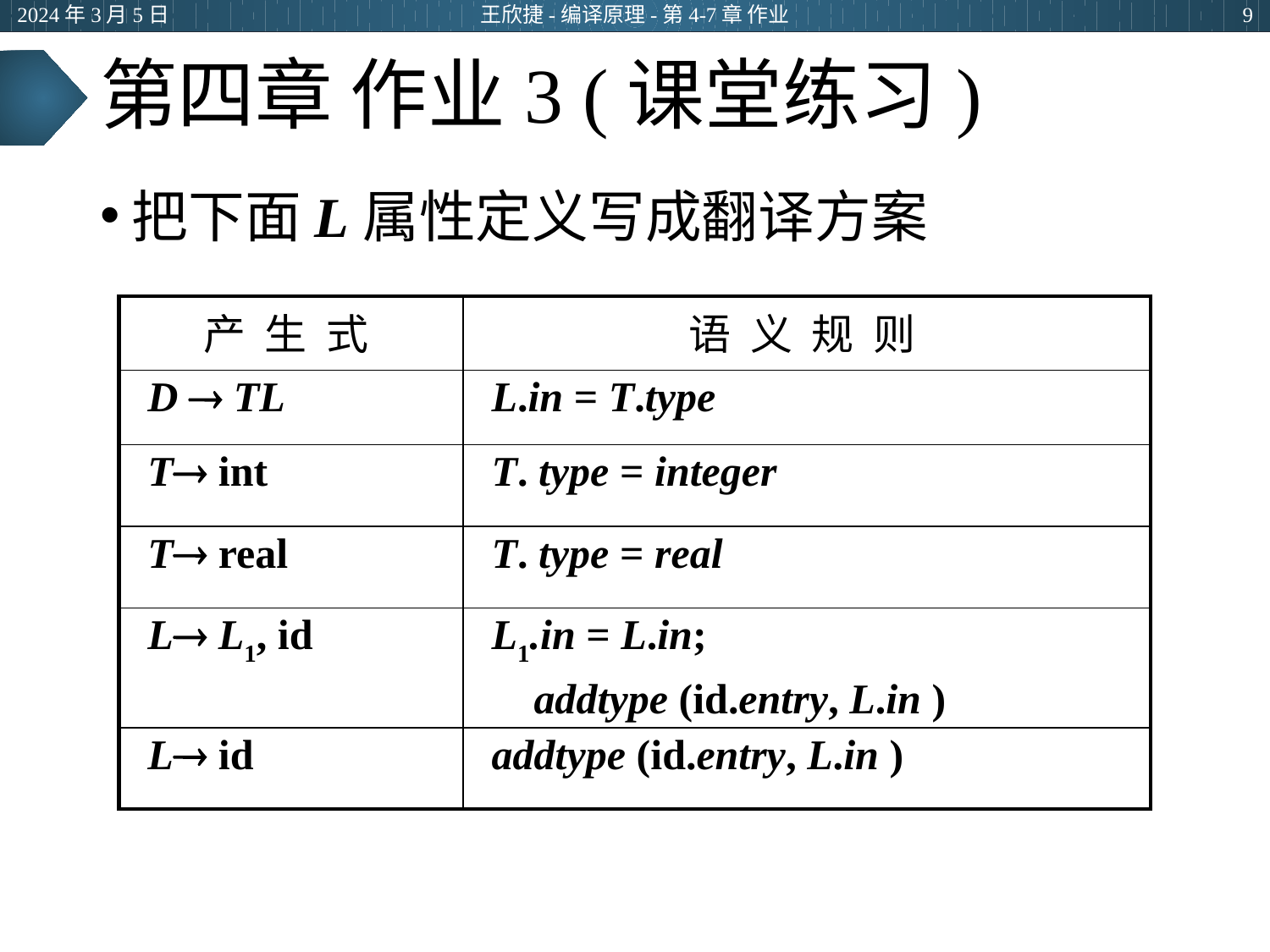

2024年3月5日
王欣捷-编译原理-第4-7章 作业
9
# 第四章 作业3 (课堂练习)
把下面L属性定义写成翻译方案
| 产 生 式 | 语 义 规 则 |
| --- | --- |
| D → TL | L.in = T.type |
| T→ int | T. type = integer |
| T→ real | T. type = real |
| L→ L1, id | L1.in = L.in; addtype (id.entry, L.in ) |
| L→ id | addtype (id.entry, L.in ) |